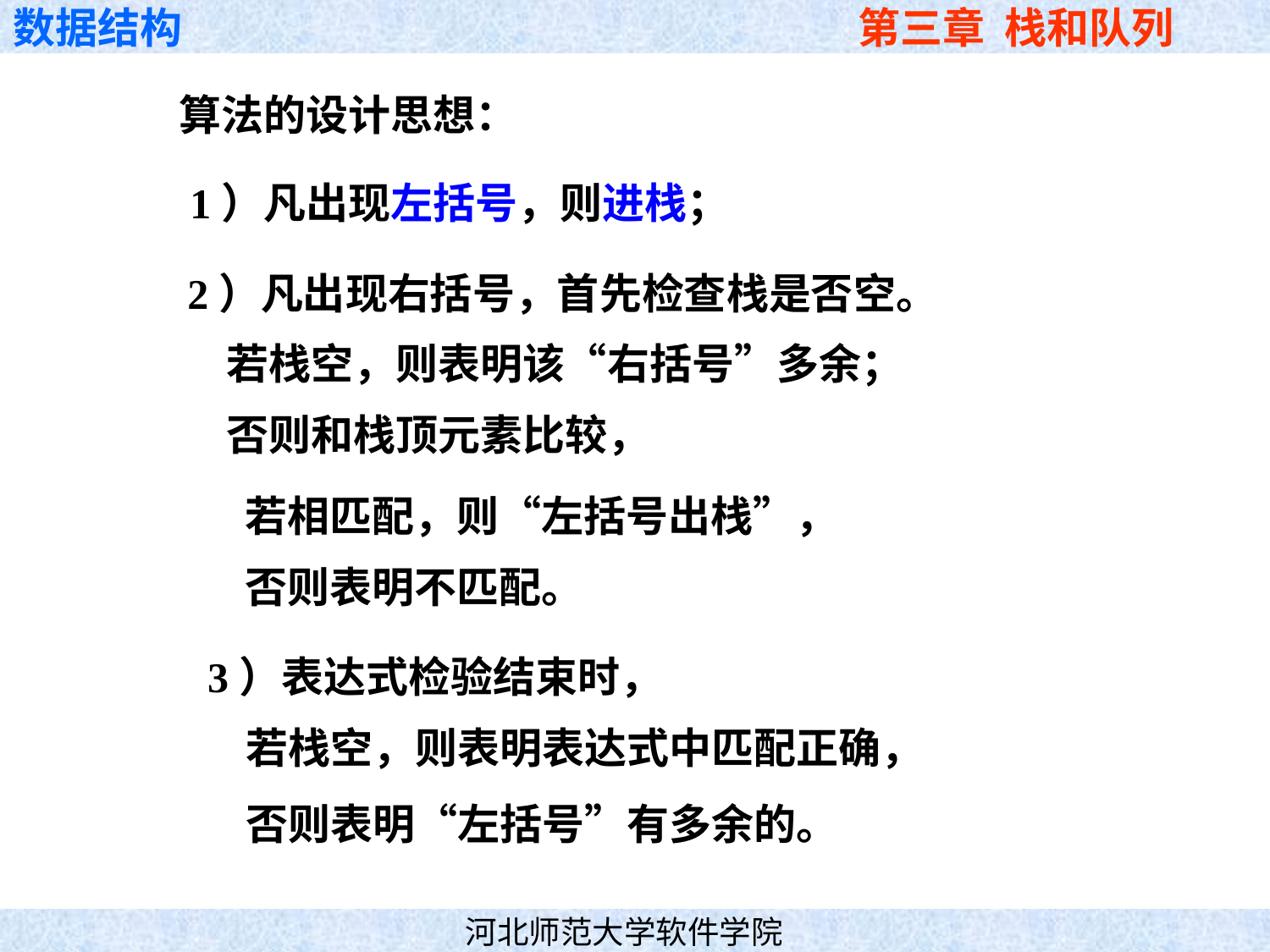

算法的设计思想：
1）凡出现左括号，则进栈；
2）凡出现右括号，首先检查栈是否空。
   若栈空，则表明该“右括号”多余；
   否则和栈顶元素比较，
     若相匹配，则“左括号出栈”，
     否则表明不匹配。
3）表达式检验结束时，
   若栈空，则表明表达式中匹配正确，
   否则表明“左括号”有多余的。